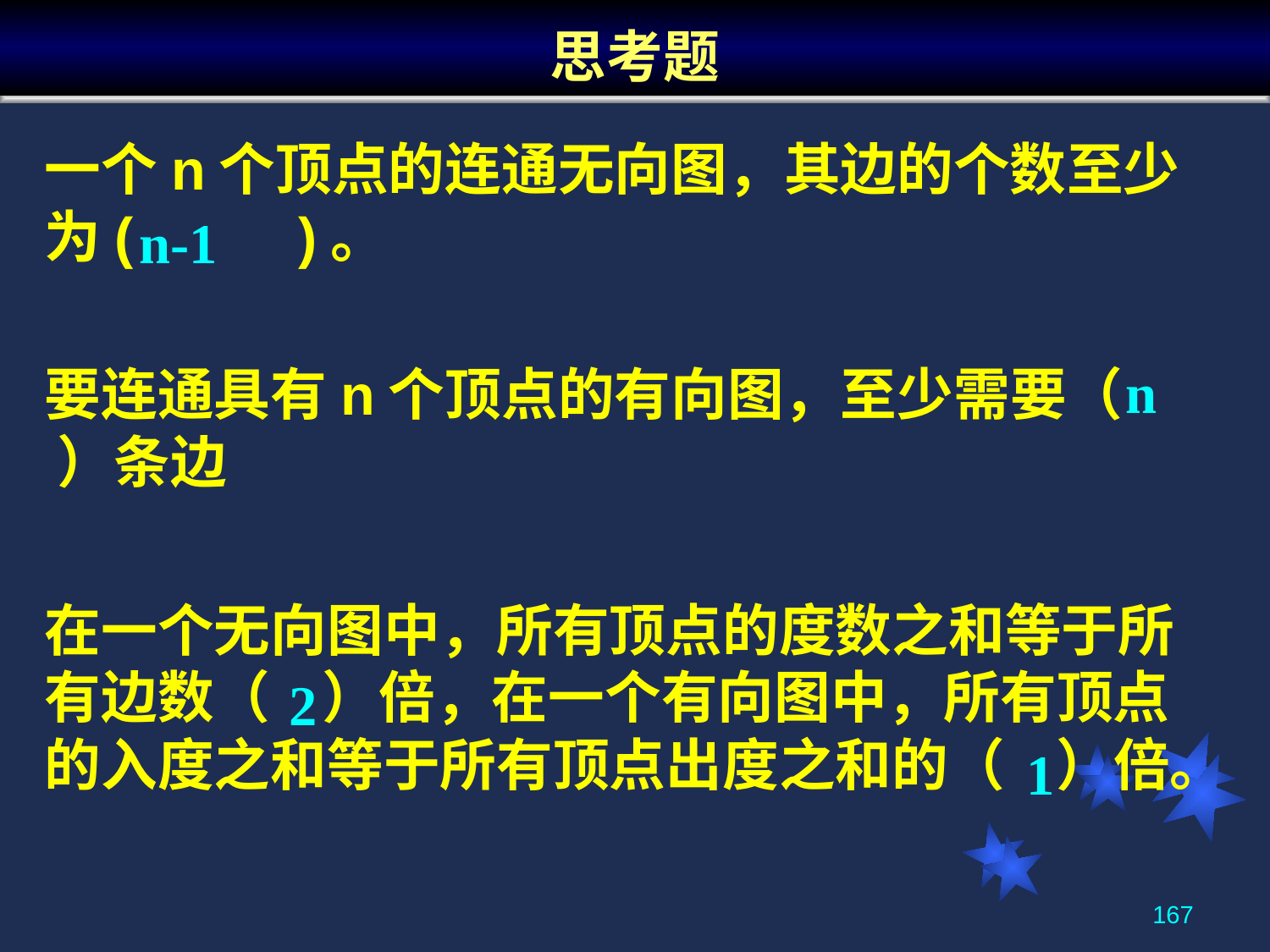

# 思考题
一个n个顶点的连通无向图，其边的个数至少为(  		)。

要连通具有n个顶点的有向图，至少需要（    ）条边

在一个无向图中，所有顶点的度数之和等于所有边数（    ）倍，在一个有向图中，所有顶点的入度之和等于所有顶点出度之和的（    ）倍。

n-1
n
2
1
167